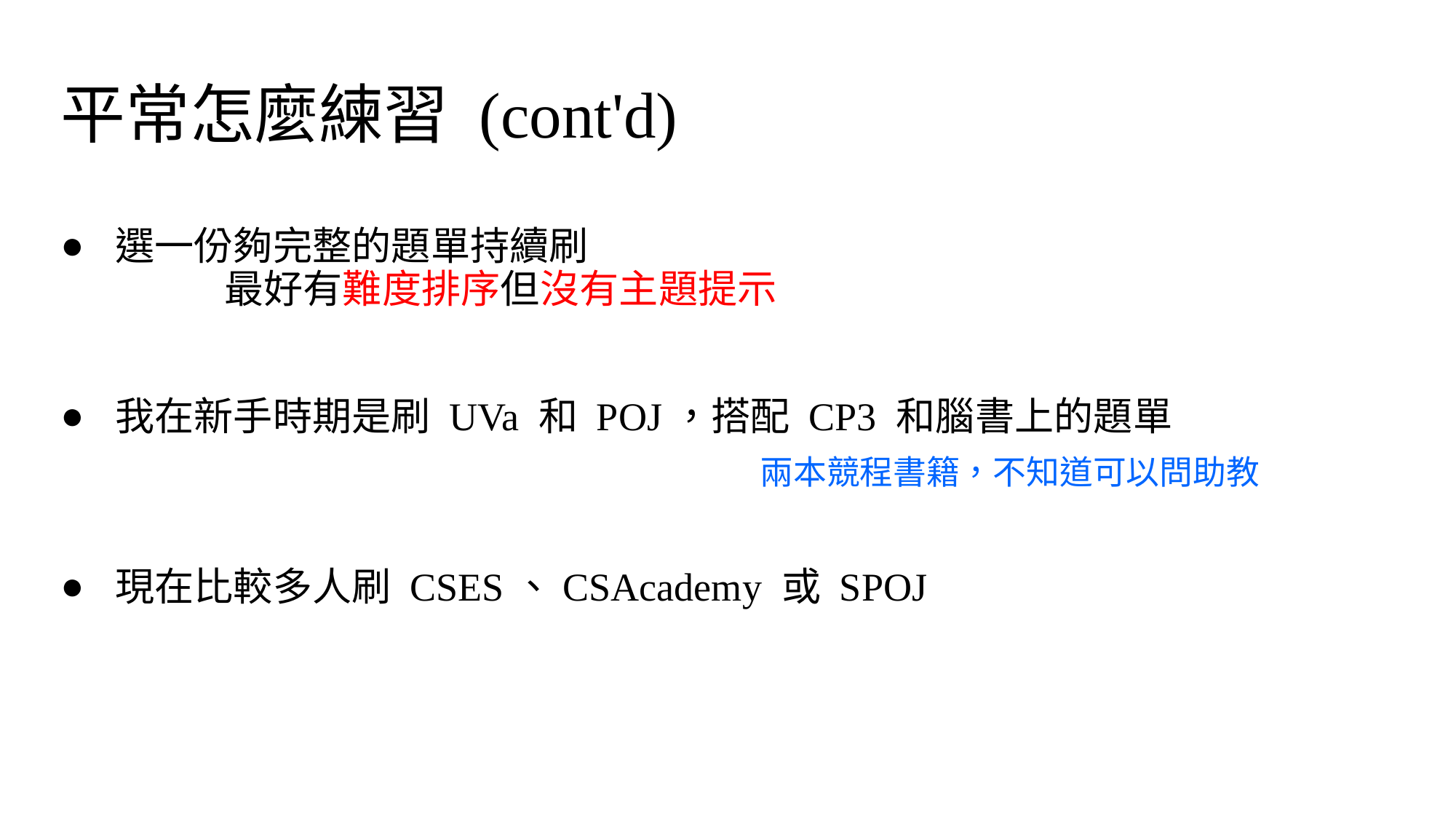

# 平常怎麼練習 (cont'd)
選一份夠完整的題單持續刷
	最好有難度排序但沒有主題提示

我在新手時期是刷 UVa 和 POJ，搭配 CP3 和腦書上的題單

現在比較多人刷 CSES、CSAcademy 或 SPOJ

兩本競程書籍，不知道可以問助教